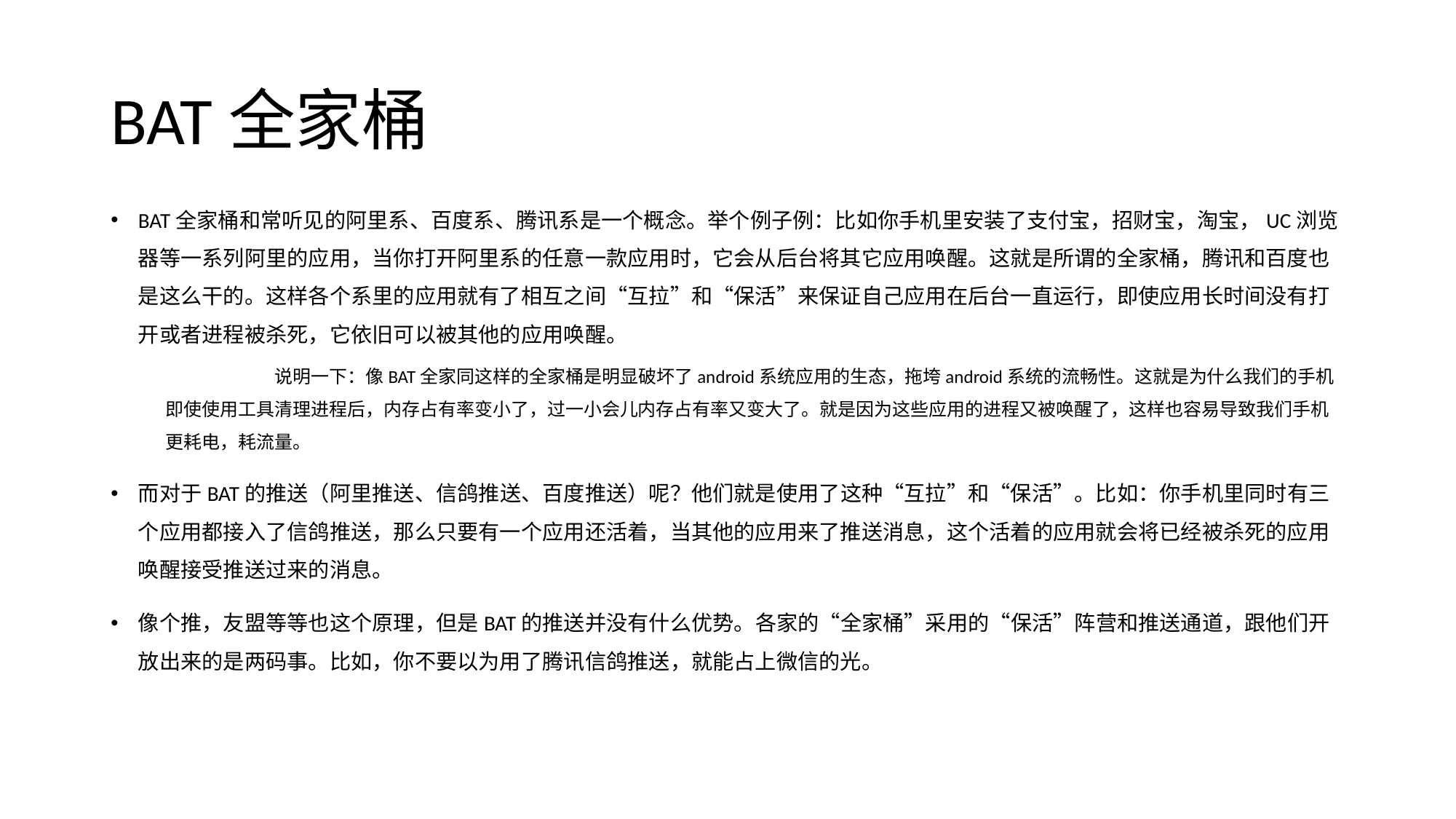

# BAT全家桶
BAT全家桶和常听见的阿里系、百度系、腾讯系是一个概念。举个例子例：比如你手机里安装了支付宝，招财宝，淘宝，UC浏览器等一系列阿里的应用，当你打开阿里系的任意一款应用时，它会从后台将其它应用唤醒。这就是所谓的全家桶，腾讯和百度也是这么干的。这样各个系里的应用就有了相互之间“互拉”和“保活”来保证自己应用在后台一直运行，即使应用长时间没有打开或者进程被杀死，它依旧可以被其他的应用唤醒。
	说明一下：像BAT全家同这样的全家桶是明显破坏了android系统应用的生态，拖垮android系统的流畅性。这就是为什么我们的手机即使使用工具清理进程后，内存占有率变小了，过一小会儿内存占有率又变大了。就是因为这些应用的进程又被唤醒了，这样也容易导致我们手机更耗电，耗流量。
而对于BAT的推送（阿里推送、信鸽推送、百度推送）呢？他们就是使用了这种“互拉”和“保活”。比如：你手机里同时有三个应用都接入了信鸽推送，那么只要有一个应用还活着，当其他的应用来了推送消息，这个活着的应用就会将已经被杀死的应用唤醒接受推送过来的消息。
像个推，友盟等等也这个原理，但是BAT的推送并没有什么优势。各家的“全家桶”采用的“保活”阵营和推送通道，跟他们开放出来的是两码事。比如，你不要以为用了腾讯信鸽推送，就能占上微信的光。